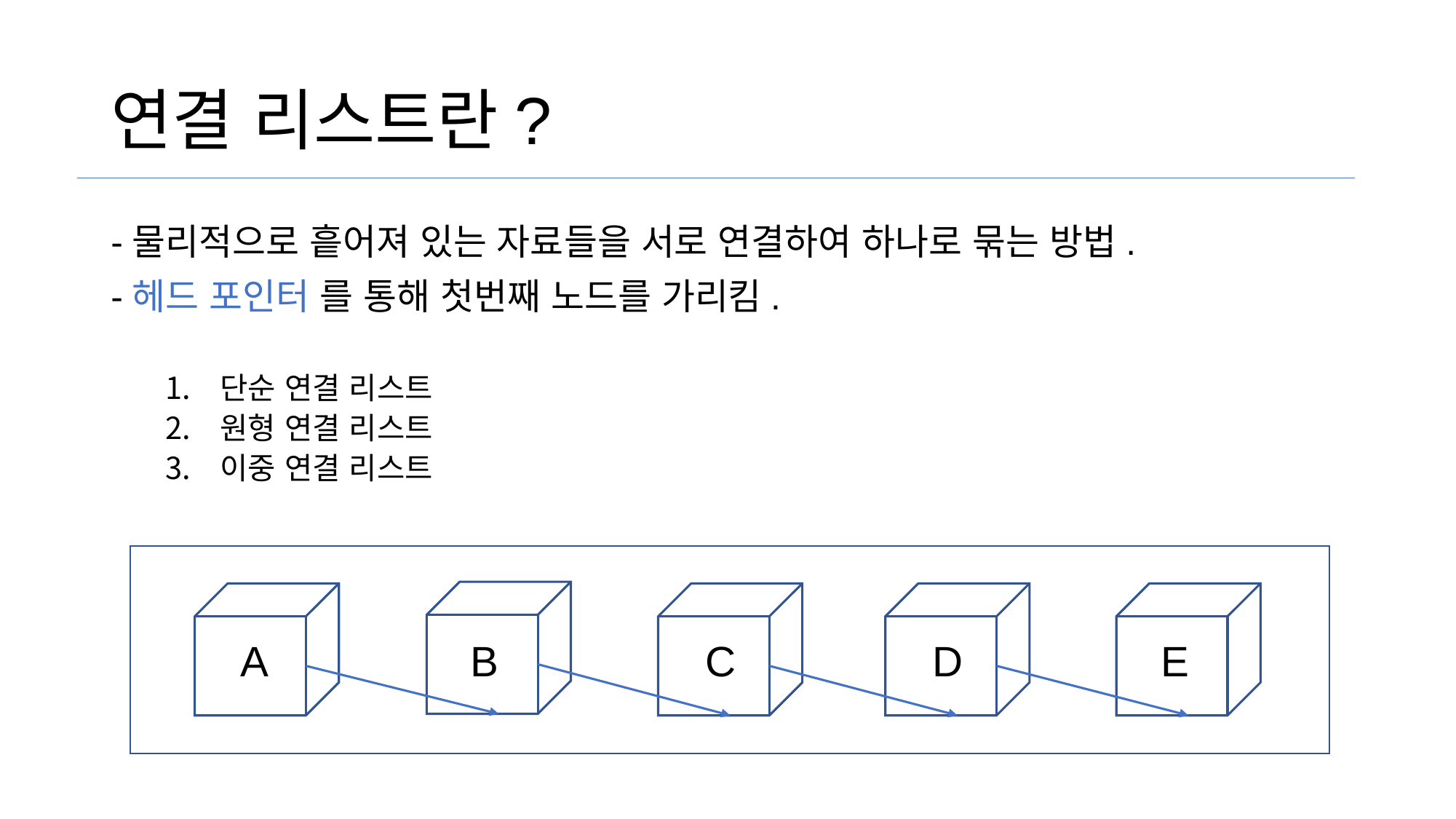

# 연결 리스트란?
-물리적으로 흩어져 있는 자료들을 서로 연결하여 하나로 묶는 방법.
-헤드 포인터 를 통해 첫번째 노드를 가리킴.

단순 연결 리스트
원형 연결 리스트
이중 연결 리스트

A
B
C
D
E